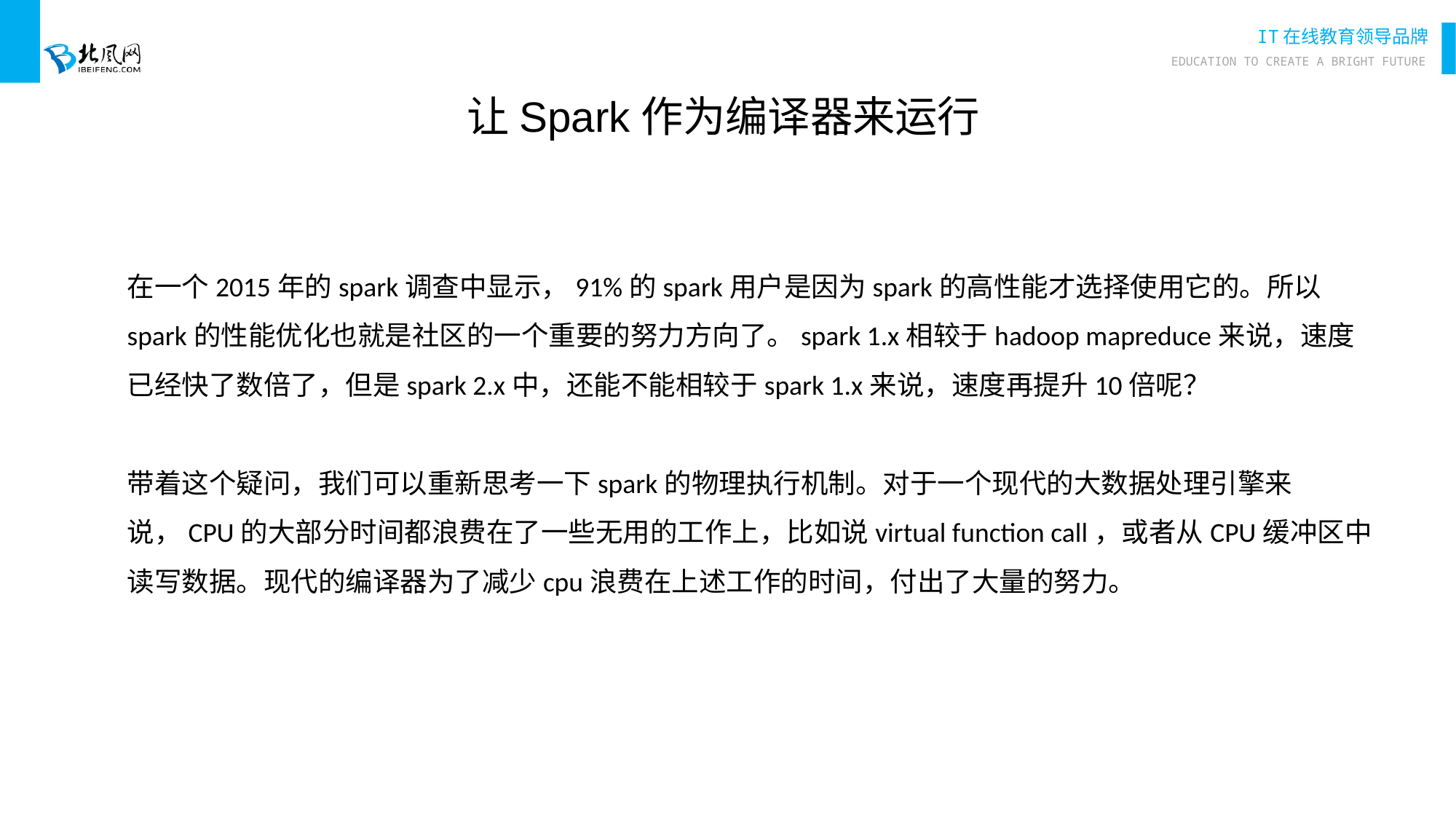

让Spark作为编译器来运行
在一个2015年的spark调查中显示，91%的spark用户是因为spark的高性能才选择使用它的。所以spark的性能优化也就是社区的一个重要的努力方向了。spark 1.x相较于hadoop mapreduce来说，速度已经快了数倍了，但是spark 2.x中，还能不能相较于spark 1.x来说，速度再提升10倍呢？

带着这个疑问，我们可以重新思考一下spark的物理执行机制。对于一个现代的大数据处理引擎来说，CPU的大部分时间都浪费在了一些无用的工作上，比如说virtual function call，或者从CPU缓冲区中读写数据。现代的编译器为了减少cpu浪费在上述工作的时间，付出了大量的努力。